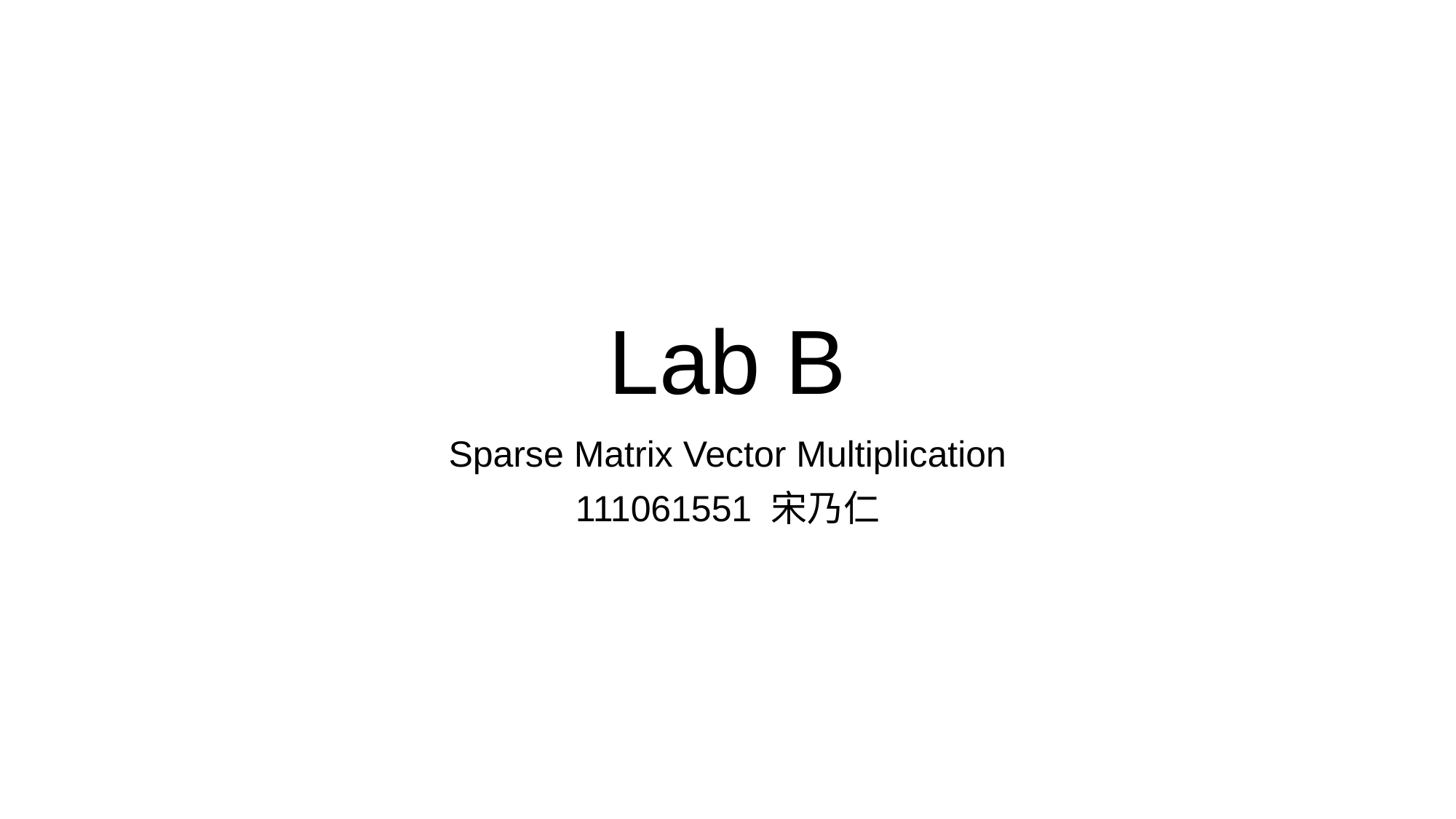

# Lab B
Sparse Matrix Vector Multiplication
111061551 宋乃仁